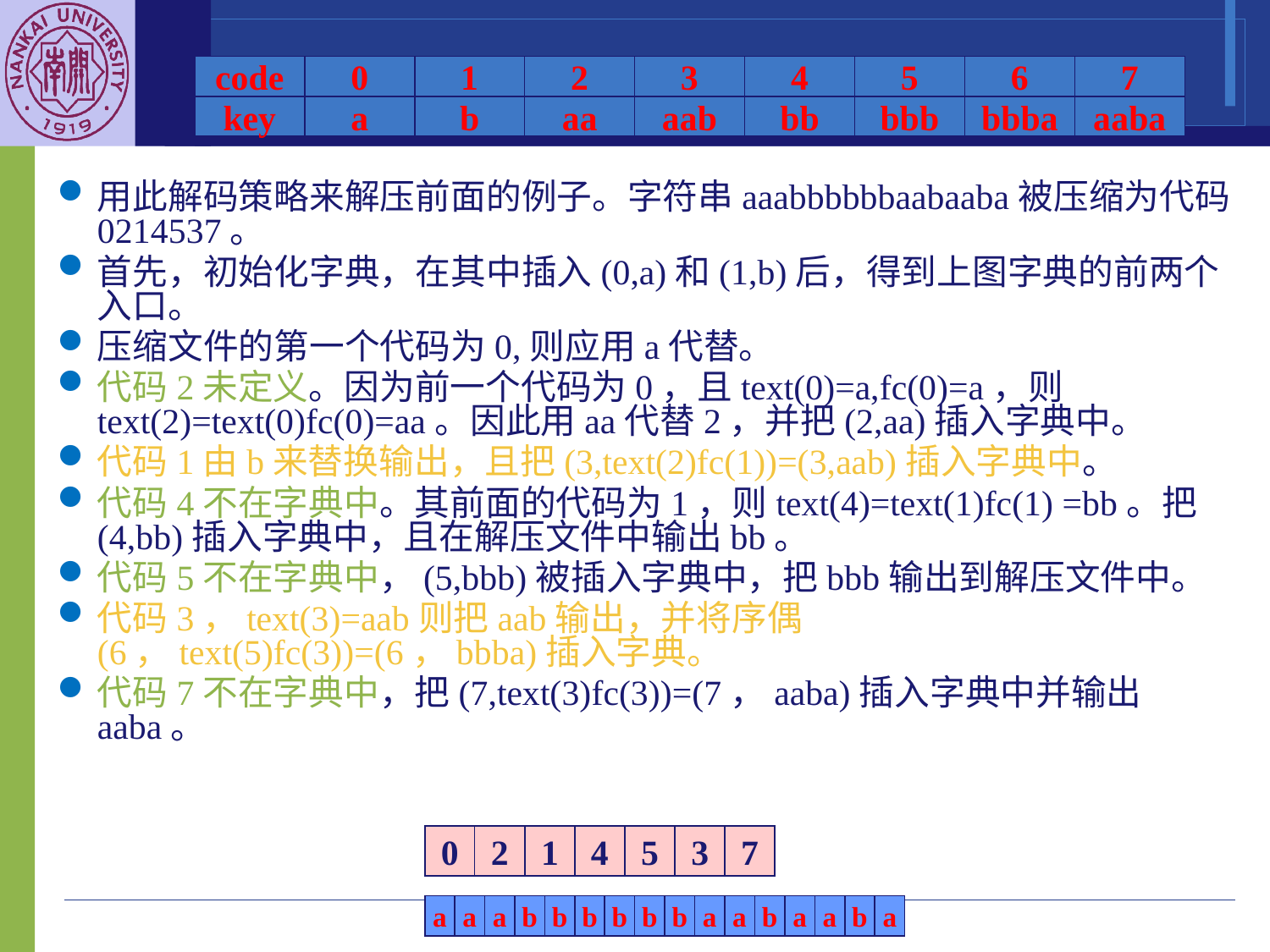

code
0
1
2
3
4
5
6
7
key
a
b
aa
aab
bb
bbb
bbba
aaba
用此解码策略来解压前面的例子。字符串aaabbbbbbaabaaba被压缩为代码0214537。
首先，初始化字典，在其中插入(0,a)和(1,b)后，得到上图字典的前两个入口。
压缩文件的第一个代码为0,则应用a代替。
代码2未定义。因为前一个代码为0，且text(0)=a,fc(0)=a，则text(2)=text(0)fc(0)=aa。因此用aa代替2，并把(2,aa)插入字典中。
代码1由b来替换输出，且把(3,text(2)fc(1))=(3,aab)插入字典中。
代码4不在字典中。其前面的代码为1，则text(4)=text(1)fc(1) =bb。把(4,bb)插入字典中，且在解压文件中输出bb。
代码5不在字典中，(5,bbb)被插入字典中，把bbb输出到解压文件中。
代码3，text(3)=aab则把aab输出，并将序偶(6，text(5)fc(3))=(6，bbba)插入字典。
代码7不在字典中，把(7,text(3)fc(3))=(7，aaba)插入字典中并输出aaba。
0
2
1
4
5
3
7
95
a
a
a
b
b
b
b
b
b
a
a
b
a
a
b
a